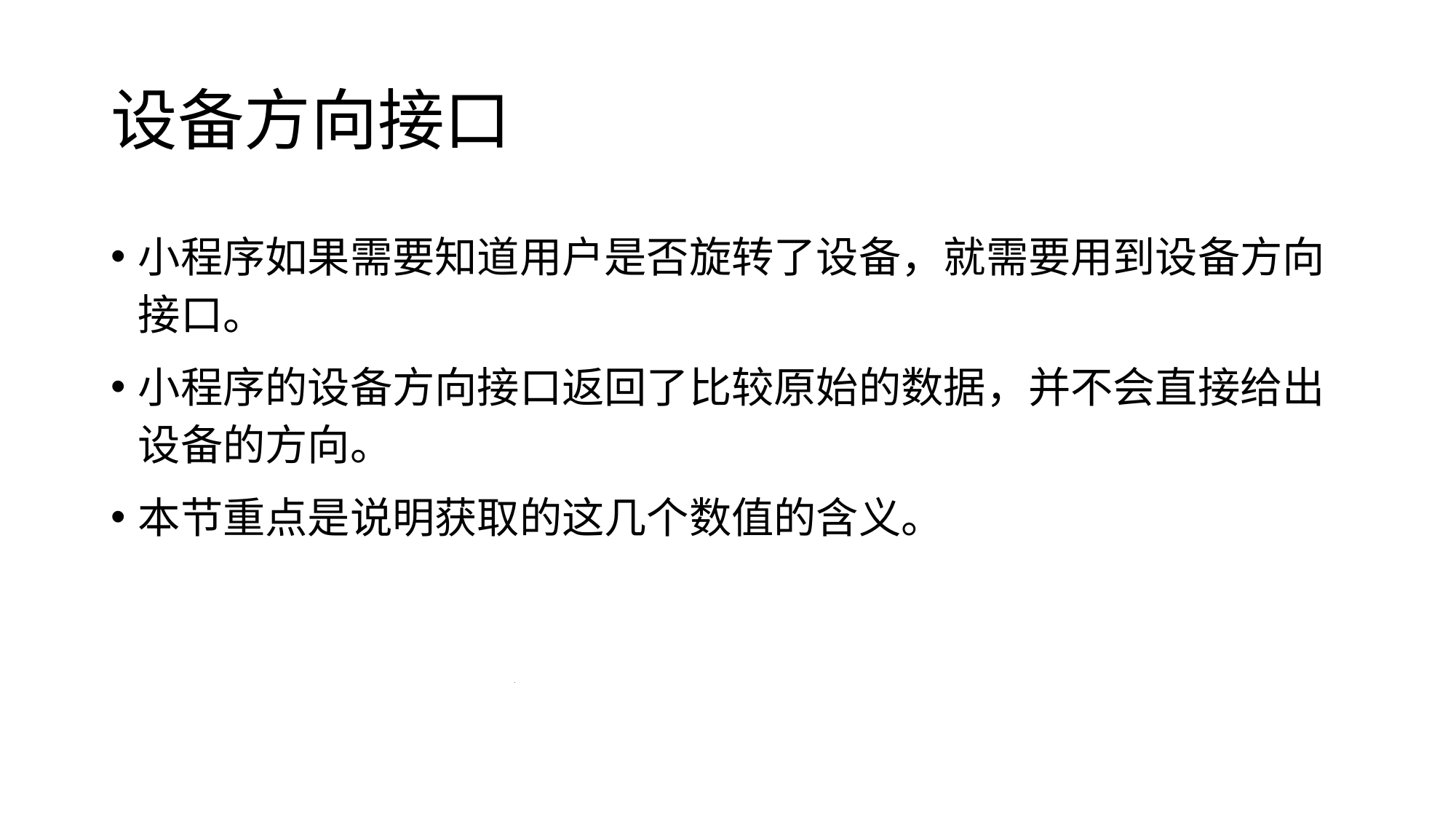

# 设备方向接口
小程序如果需要知道用户是否旋转了设备，就需要用到设备方向接口。
小程序的设备方向接口返回了比较原始的数据，并不会直接给出设备的方向。
本节重点是说明获取的这几个数值的含义。